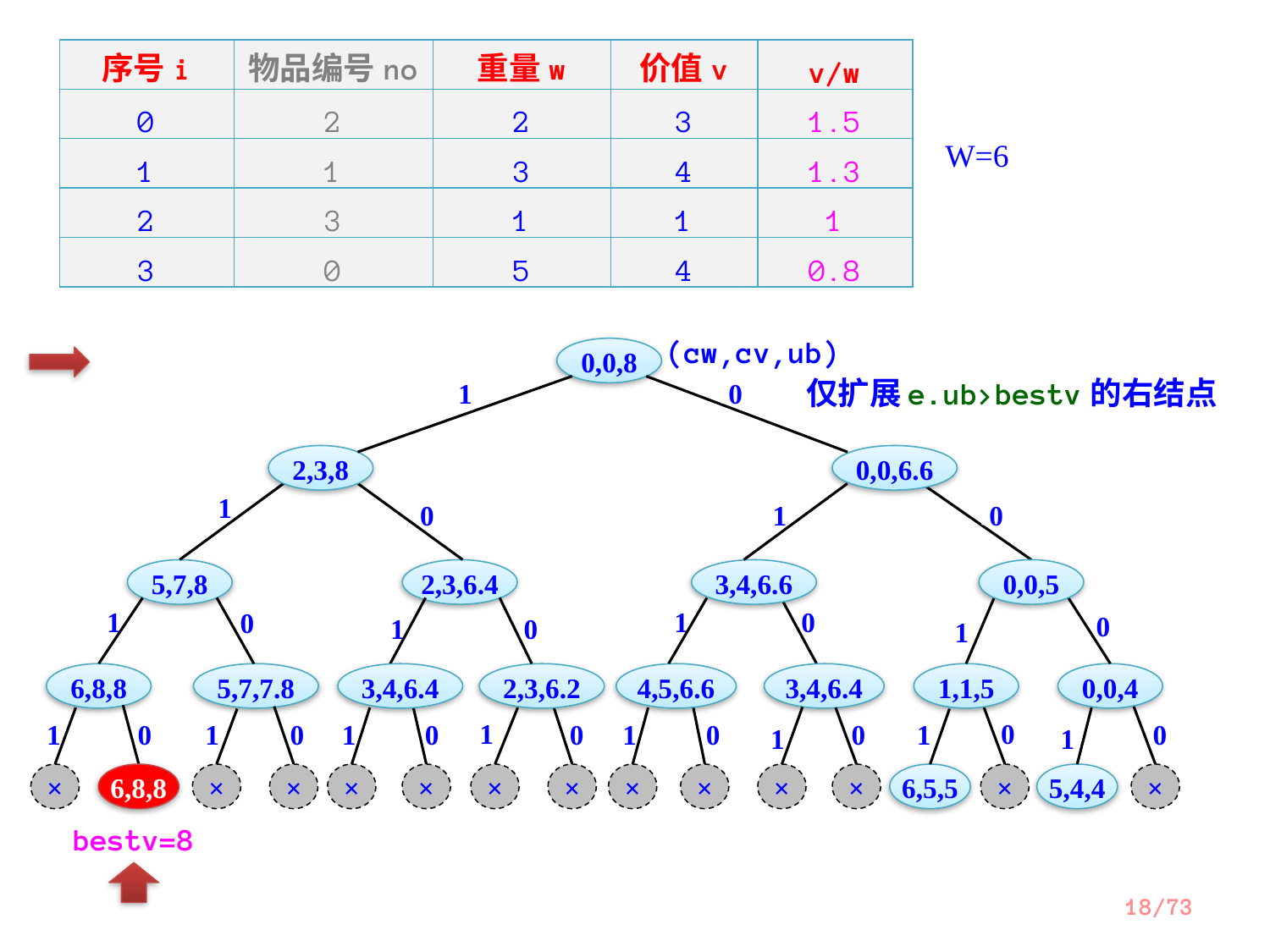

| 序号i | 物品编号no | 重量w | 价值v | v/w |
| --- | --- | --- | --- | --- |
| 0 | 2 | 2 | 3 | 1.5 |
| 1 | 1 | 3 | 4 | 1.3 |
| 2 | 3 | 1 | 1 | 1 |
| 3 | 0 | 5 | 4 | 0.8 |
W=6
(cw,cv,ub)
0,0,8

仅扩展e.ub>bestv的右结点

1

0
2,3,8
0,0,6.6

1
0
5,7,8
2,3,6.4

1
0
3,4,6.6
0,0,5

1
0
6,8,8
5,7,7.8

1
0
3,4,6.4
2,3,6.2

1
0
4,5,6.6
3,4,6.4

0
1
1,1,5
0,0,4

1
0
×
6,8,8

1
0
×
×

0
1
5,4,4
×

1
0
×
×

1
0
×
×

1
0
×
×

0
1
×
×

0
1
6,5,5
×
bestv=8

18/73